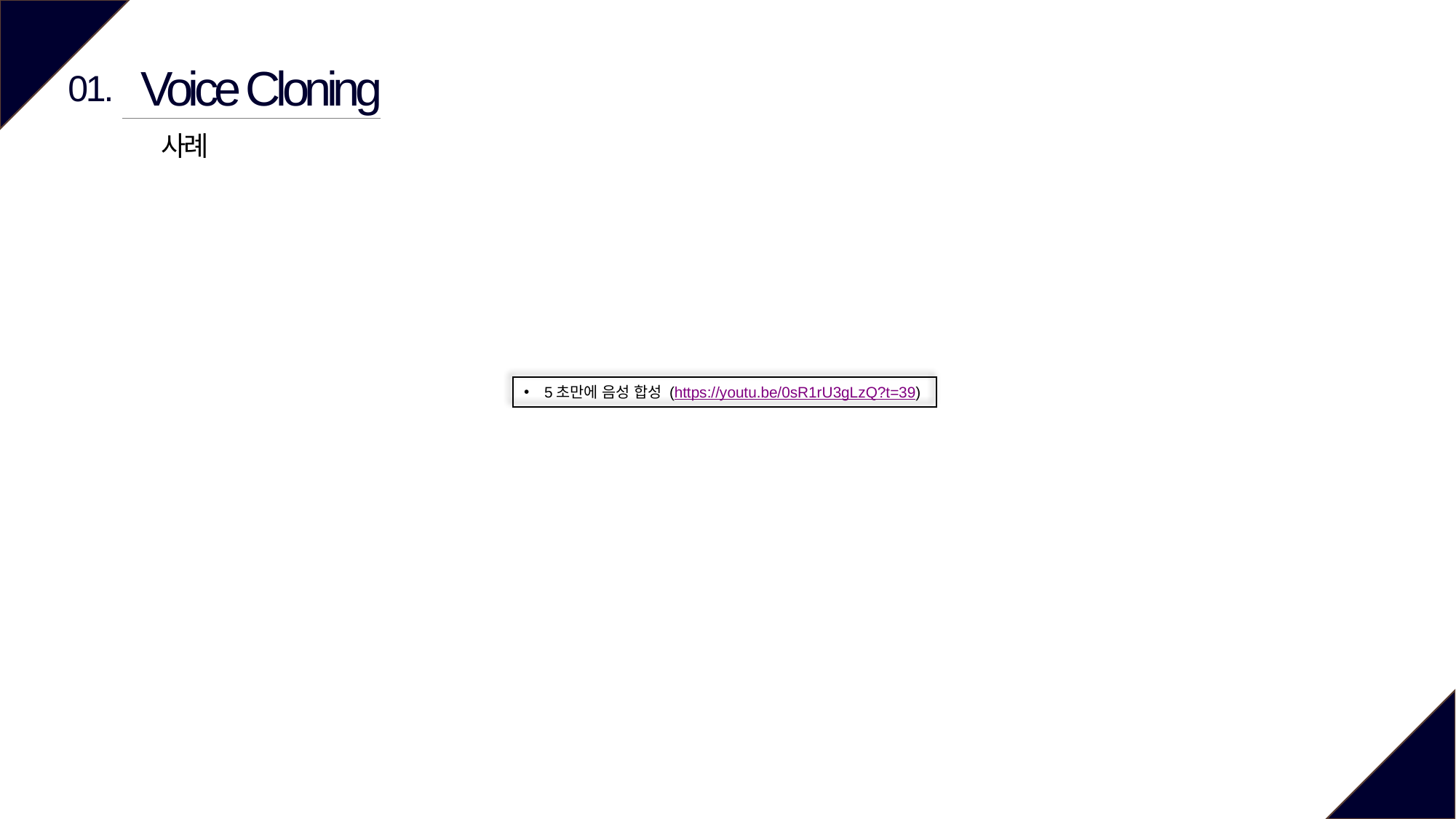

Voice Cloning
01.
사례

5초만에 음성 합성 (https://youtu.be/0sR1rU3gLzQ?t=39)